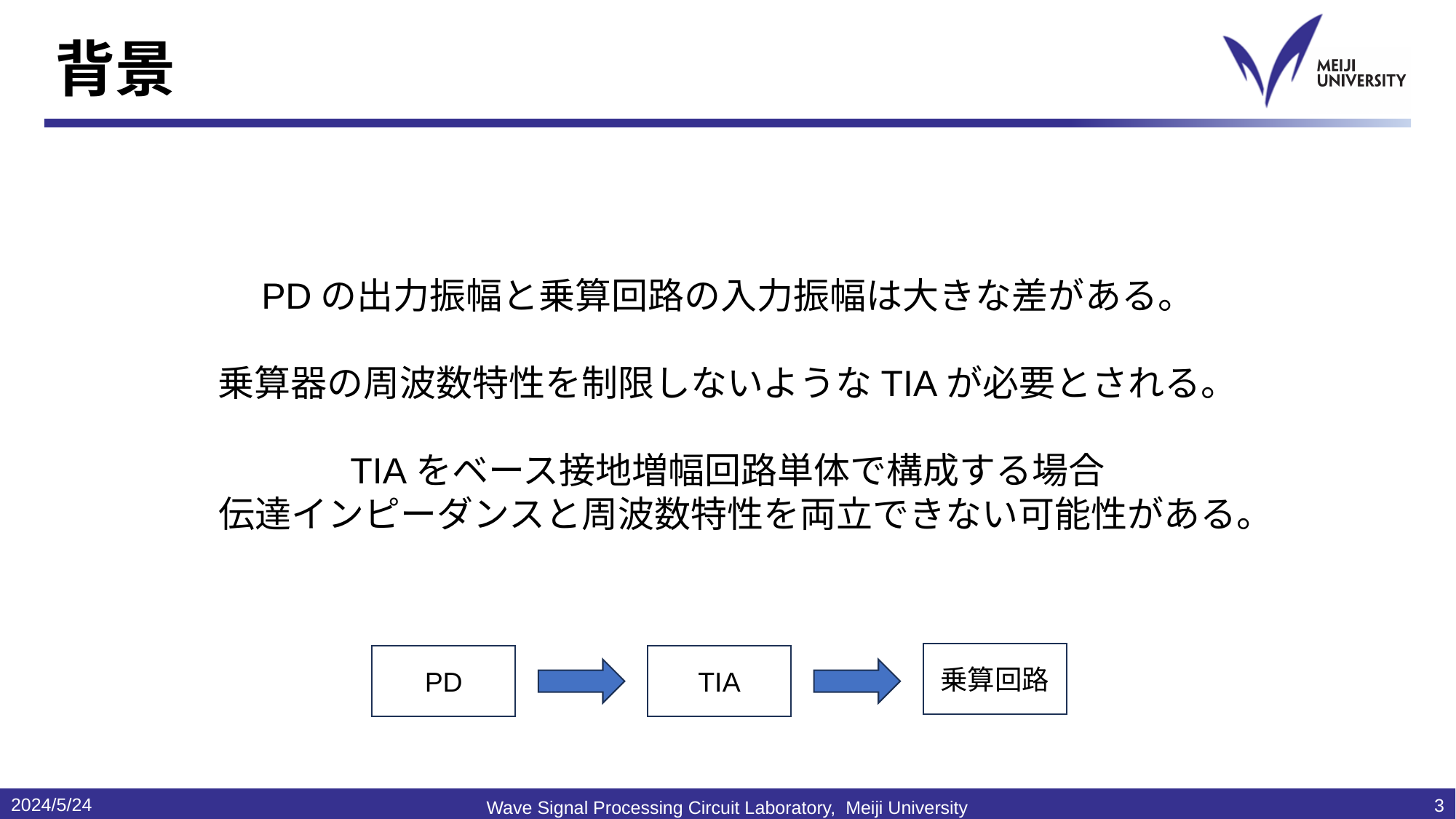

# 背景
PDの出力振幅と乗算回路の入力振幅は大きな差がある。

乗算器の周波数特性を制限しないようなTIAが必要とされる。

TIAをベース接地増幅回路単体で構成する場合
伝達インピーダンスと周波数特性を両立できない可能性がある。
乗算回路
TIA
PD

2024/5/24
3
Wave Signal Processing Circuit Laboratory,  Meiji University